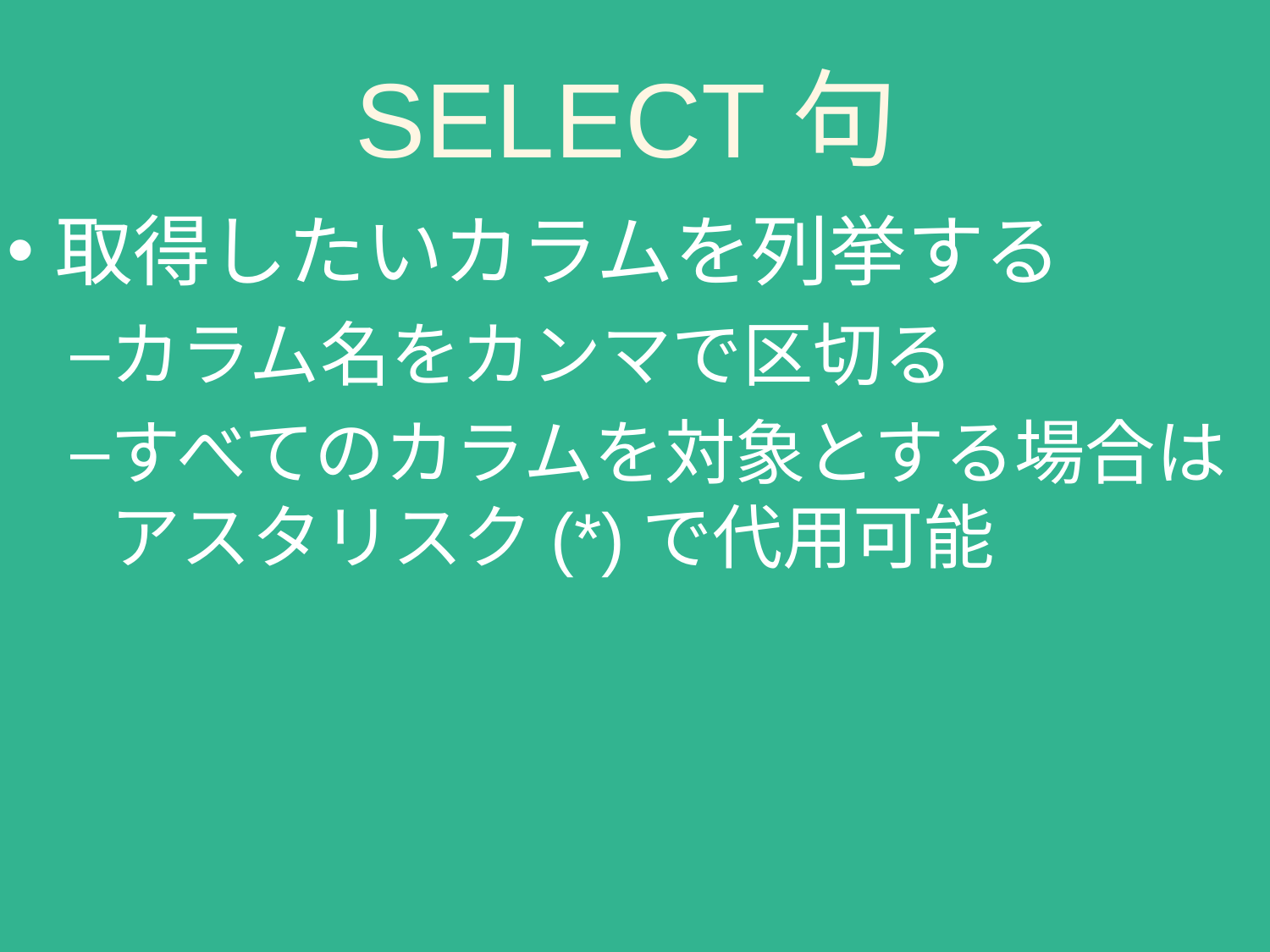

# SELECT句
取得したいカラムを列挙する
カラム名をカンマで区切る
すべてのカラムを対象とする場合はアスタリスク(*)で代用可能